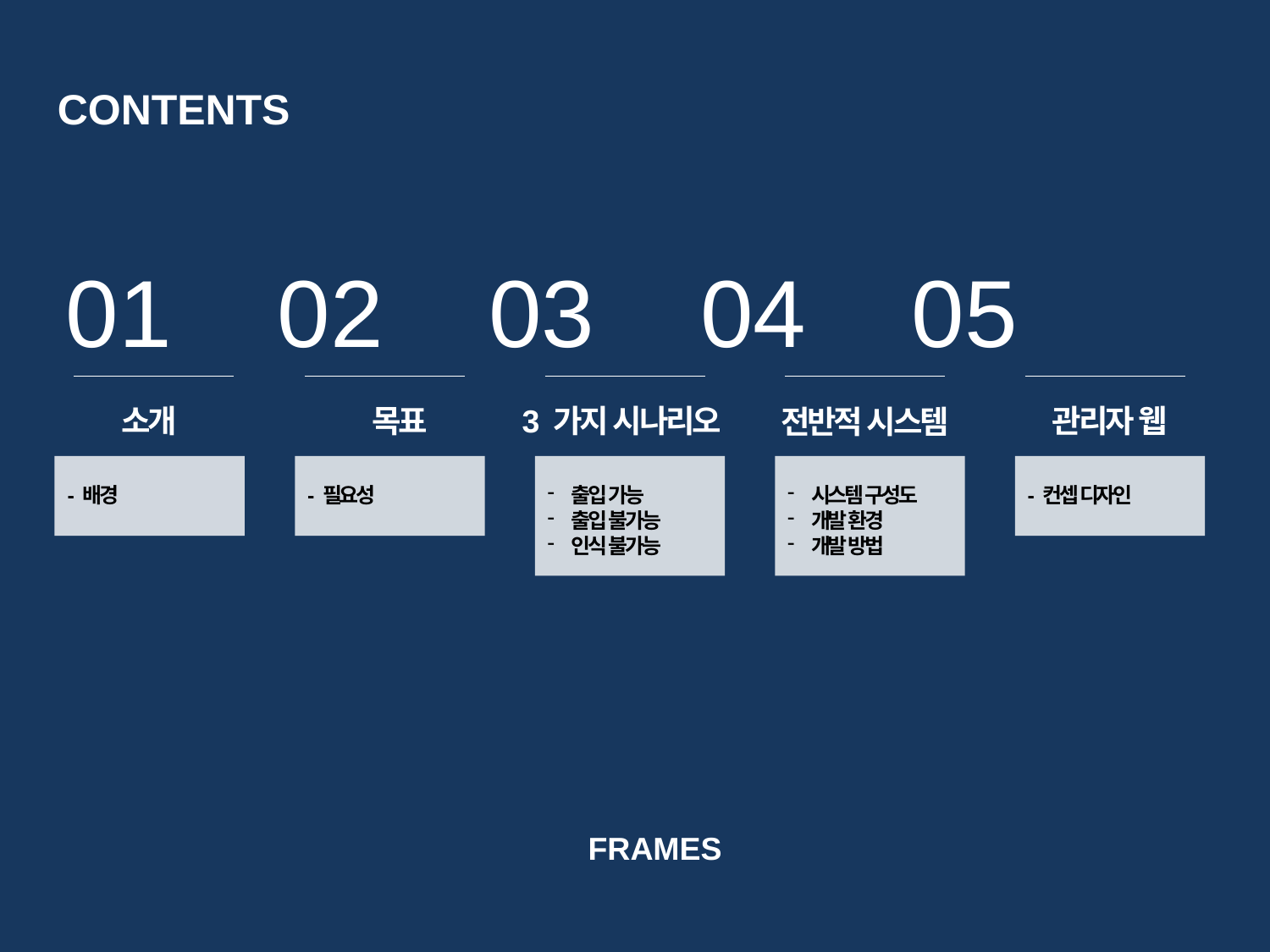

CONTENTS
01    02    03    04    05
소개
목표
3 가지 시나리오
 관리자 웹
전반적 시스템

- 배경
- 필요성

출입 가능
출입 불가능
인식 불가능
시스템 구성도
개발 환경
개발 방법
- 컨셉 디자인
FRAMES